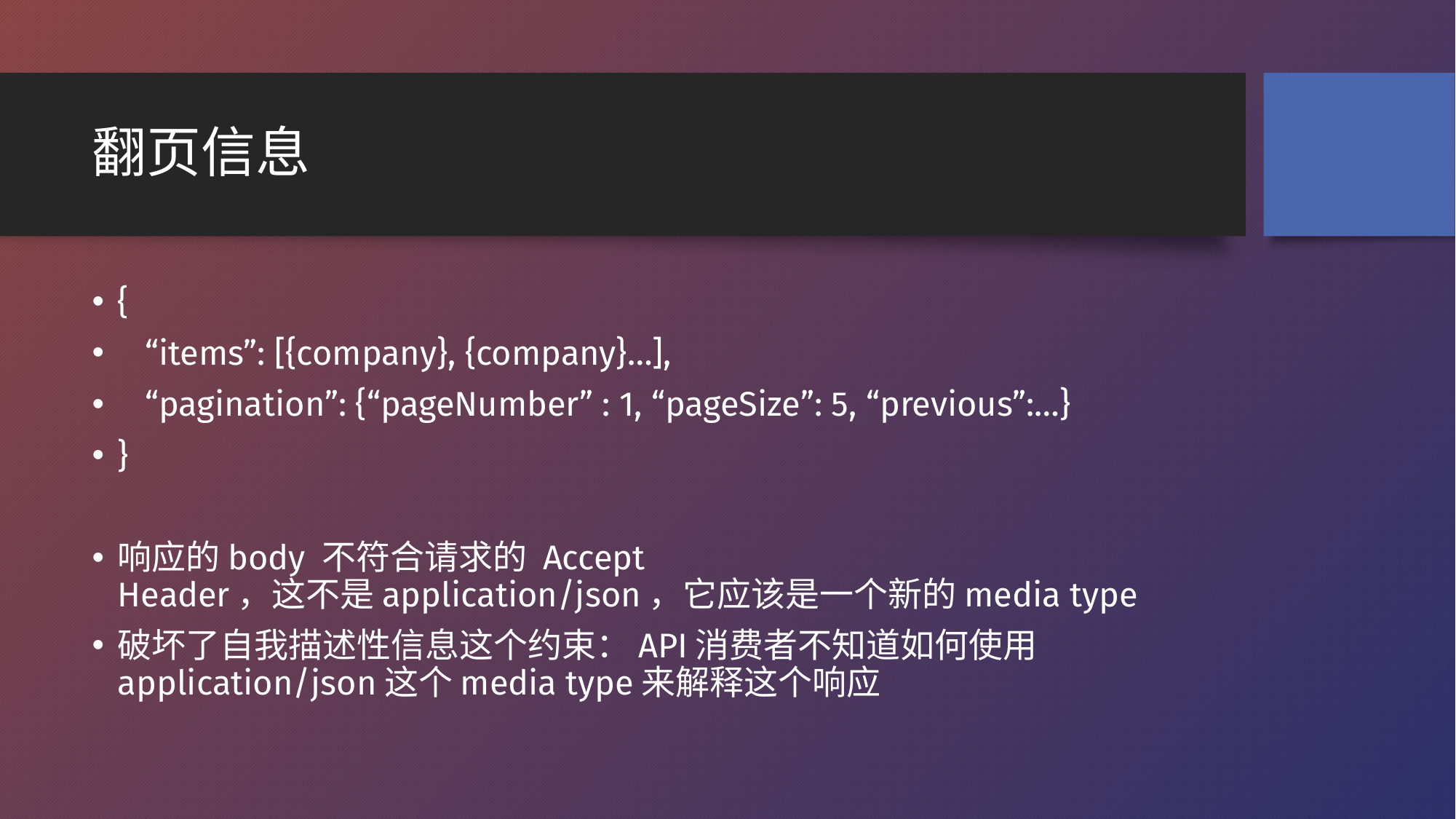

# 翻页信息
{
   “items”: [{company}, {company}…],
   “pagination”: {“pageNumber” : 1, “pageSize”: 5, “previous”:…}
}

响应的body 不符合请求的 Accept Header，这不是application/json，它应该是一个新的media type
破坏了自我描述性信息这个约束：API消费者不知道如何使用application/json这个media type来解释这个响应